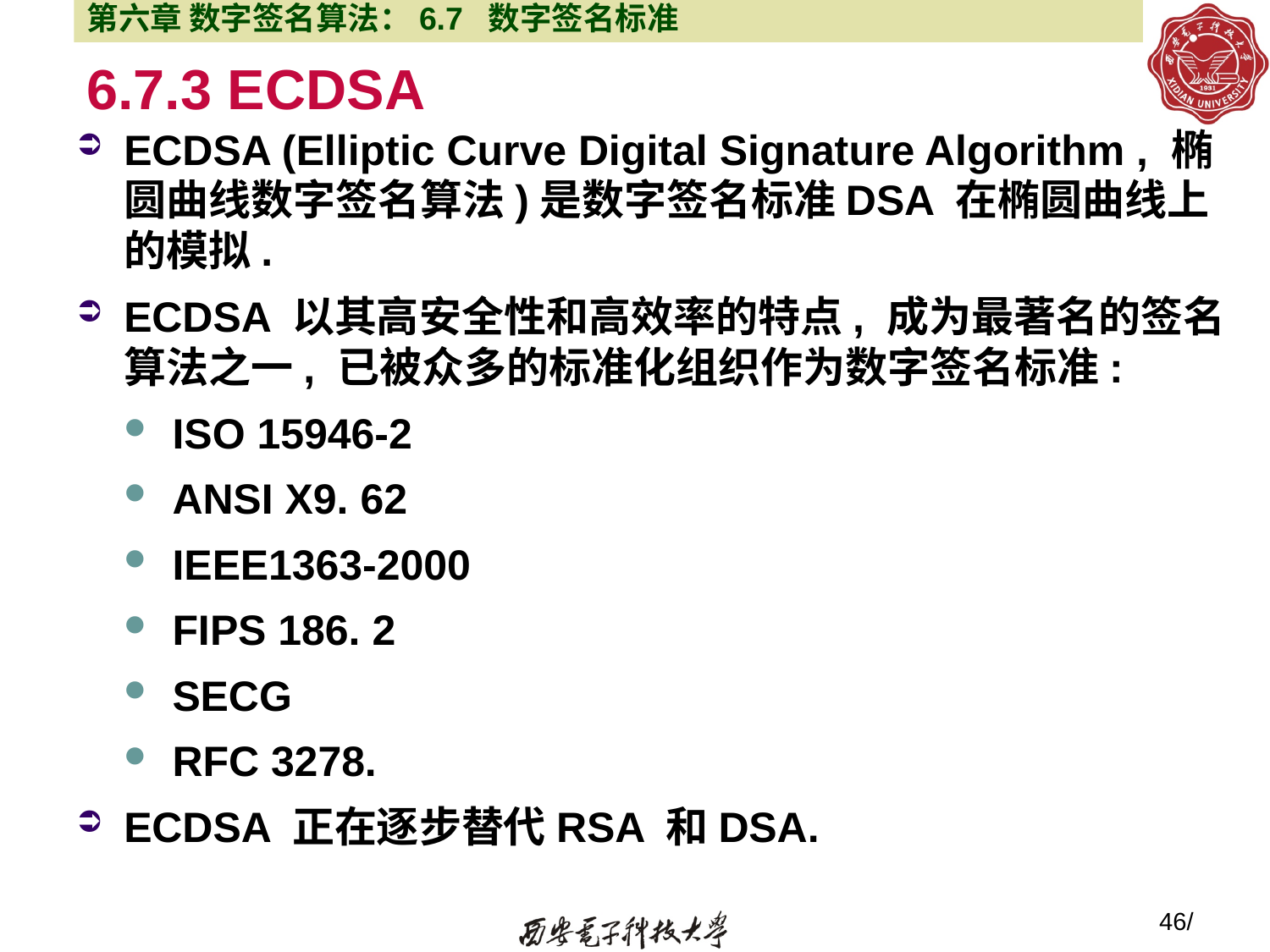

第六章 数字签名算法：6.7  数字签名标准
# 6.7.3 ECDSA
ECDSA (Elliptic Curve Digital Signature Algorithm , 椭圆曲线数字签名算法)是数字签名标准DSA 在椭圆曲线上的模拟.
ECDSA 以其高安全性和高效率的特点, 成为最著名的签名算法之一, 已被众多的标准化组织作为数字签名标准:
ISO 15946-2
ANSI X9. 62
IEEE1363-2000
FIPS 186. 2
SECG
RFC 3278.
ECDSA 正在逐步替代RSA 和DSA.
46/